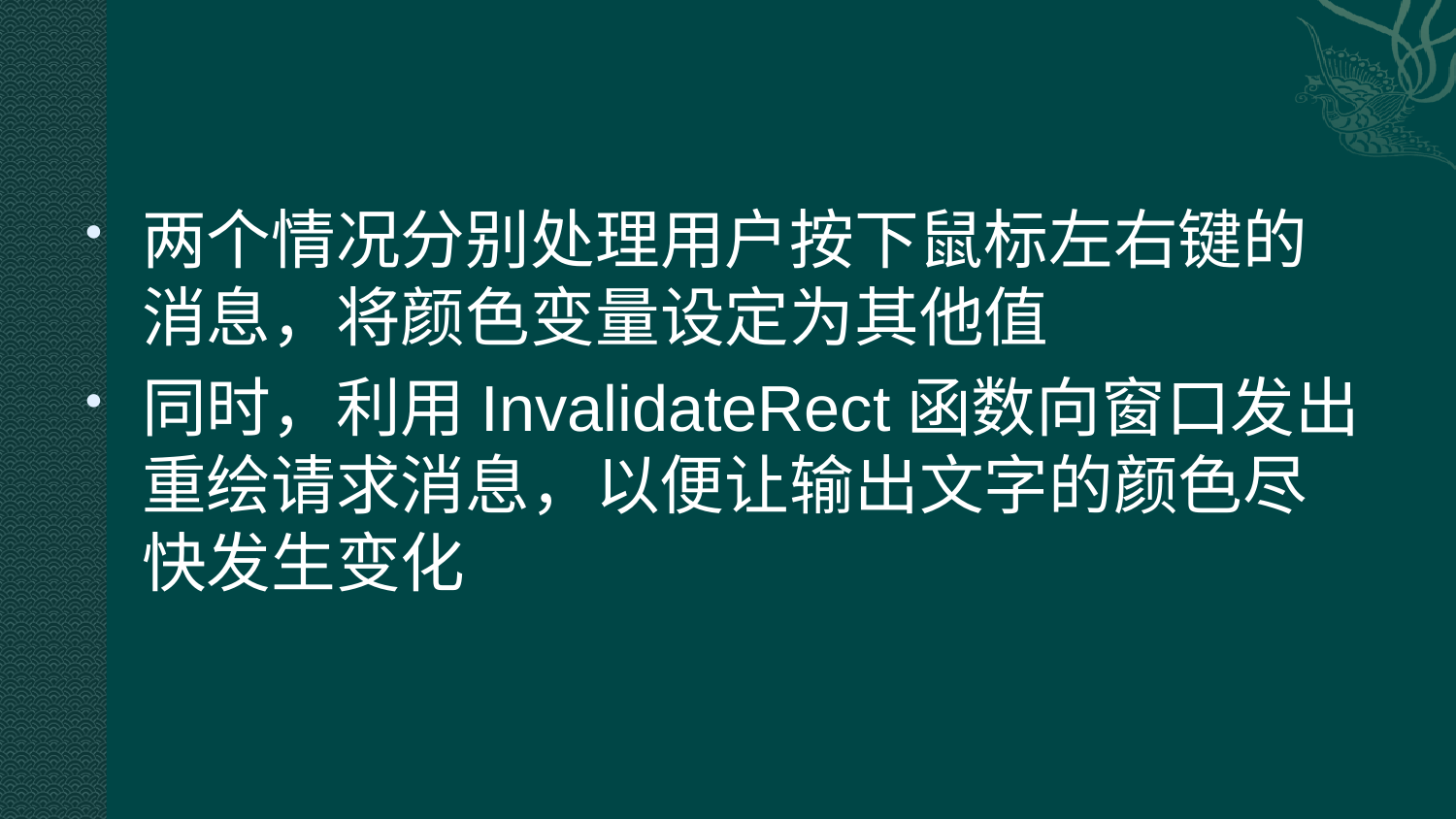

#
两个情况分别处理用户按下鼠标左右键的消息，将颜色变量设定为其他值
同时，利用InvalidateRect函数向窗口发出重绘请求消息，以便让输出文字的颜色尽快发生变化